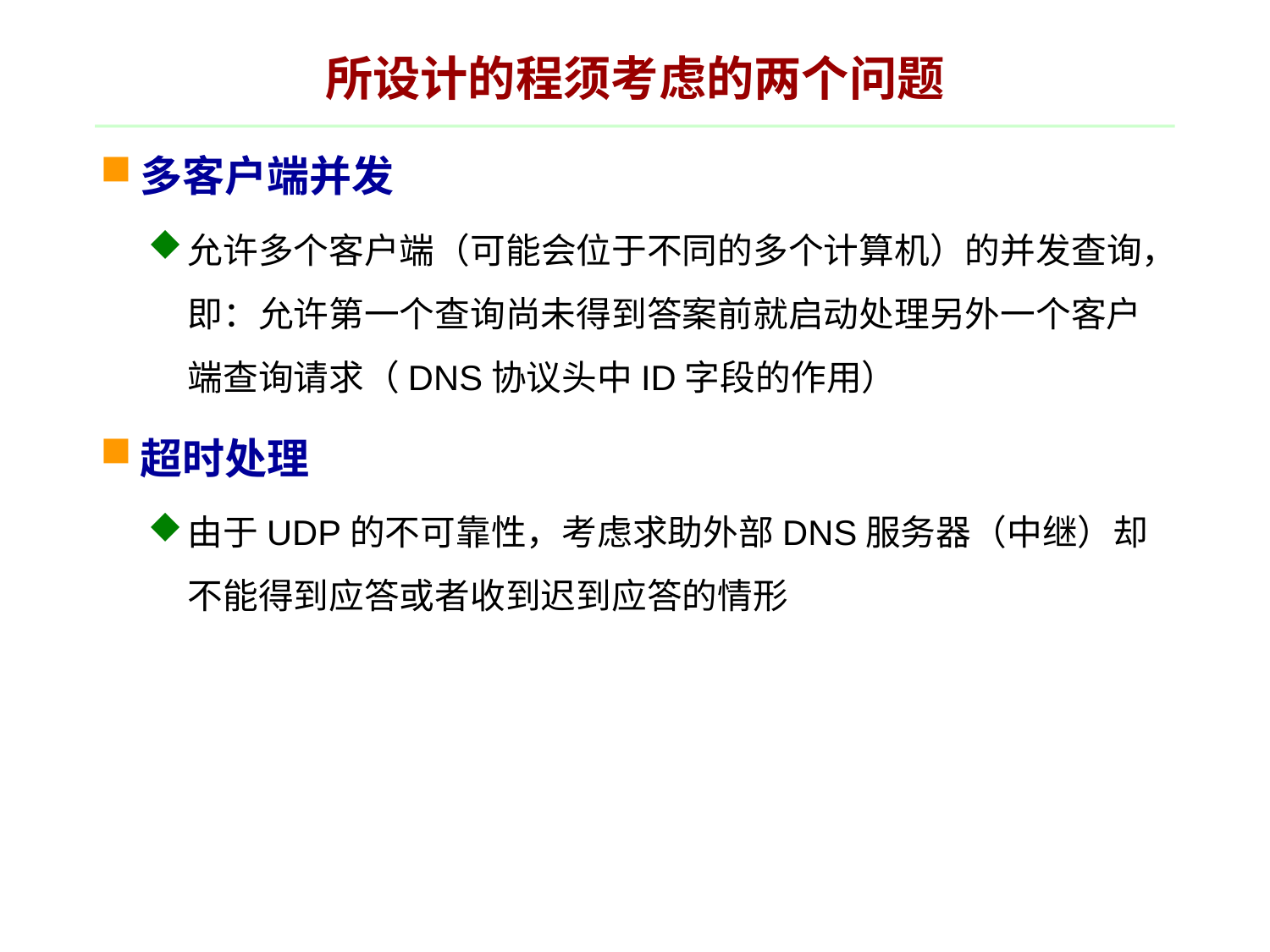

# 所设计的程须考虑的两个问题
多客户端并发
允许多个客户端（可能会位于不同的多个计算机）的并发查询，即：允许第一个查询尚未得到答案前就启动处理另外一个客户端查询请求（DNS协议头中ID字段的作用）
超时处理
由于UDP的不可靠性，考虑求助外部DNS服务器（中继）却不能得到应答或者收到迟到应答的情形